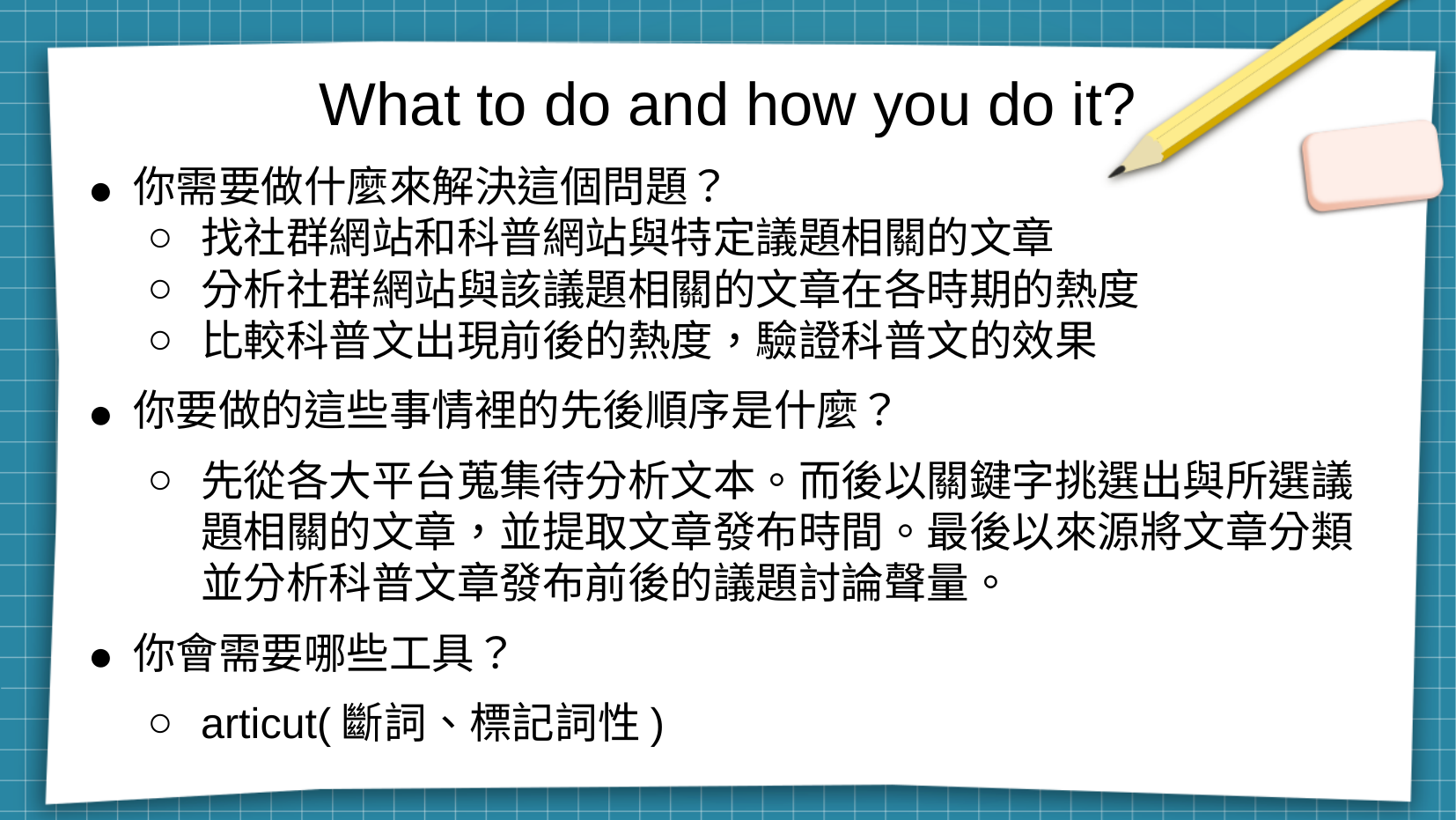

What to do and how you do it?
你需要做什麼來解決這個問題？
找社群網站和科普網站與特定議題相關的文章
分析社群網站與該議題相關的文章在各時期的熱度
比較科普文出現前後的熱度，驗證科普文的效果
你要做的這些事情裡的先後順序是什麼？
先從各大平台蒐集待分析文本。而後以關鍵字挑選出與所選議題相關的文章，並提取文章發布時間。最後以來源將文章分類並分析科普文章發布前後的議題討論聲量。
你會需要哪些工具？
articut(斷詞、標記詞性)